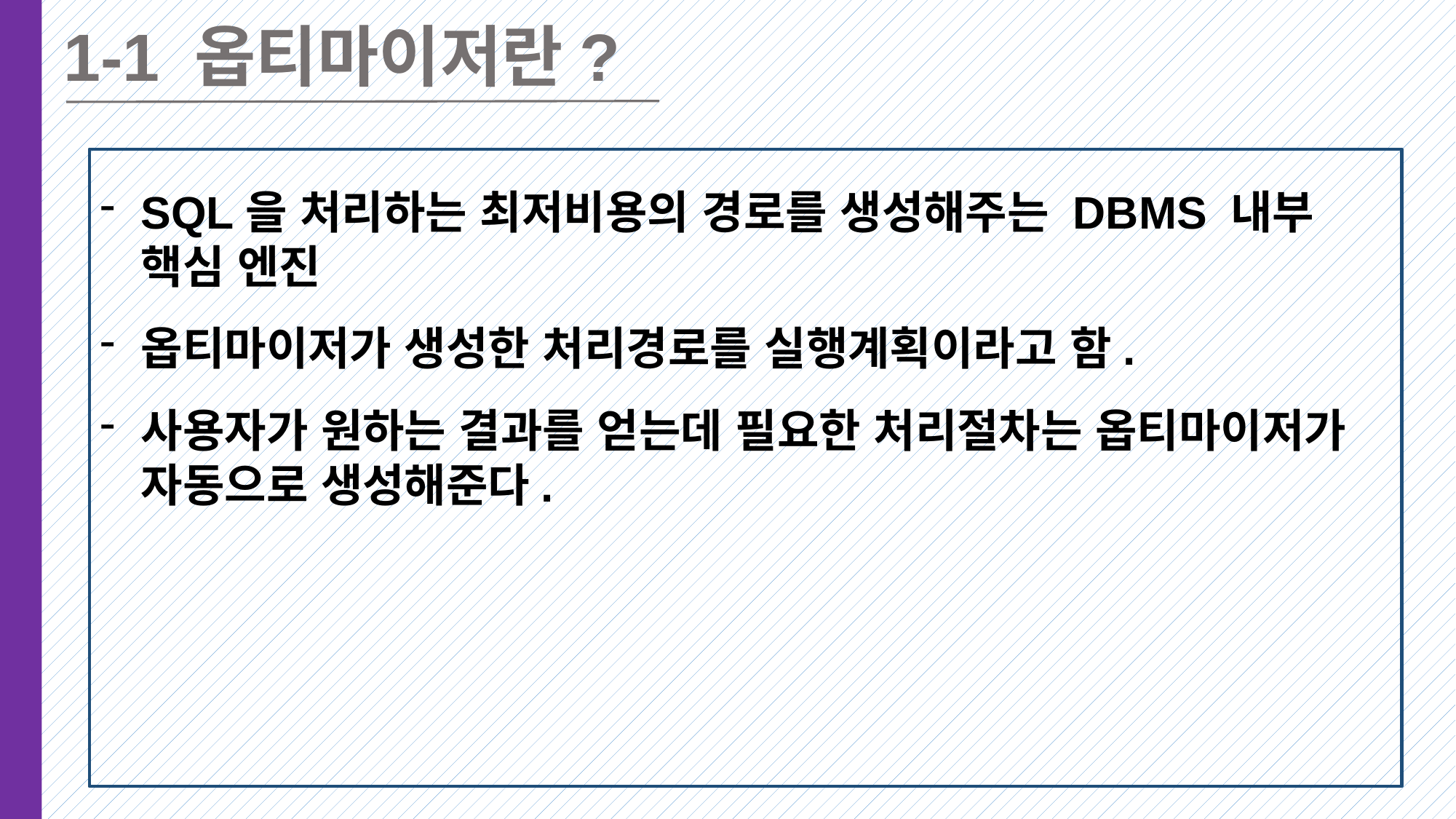

1-1 옵티마이저란?
SQL을 처리하는 최저비용의 경로를 생성해주는 DBMS 내부 핵심 엔진
옵티마이저가 생성한 처리경로를 실행계획이라고 함.
사용자가 원하는 결과를 얻는데 필요한 처리절차는 옵티마이저가 자동으로 생성해준다.